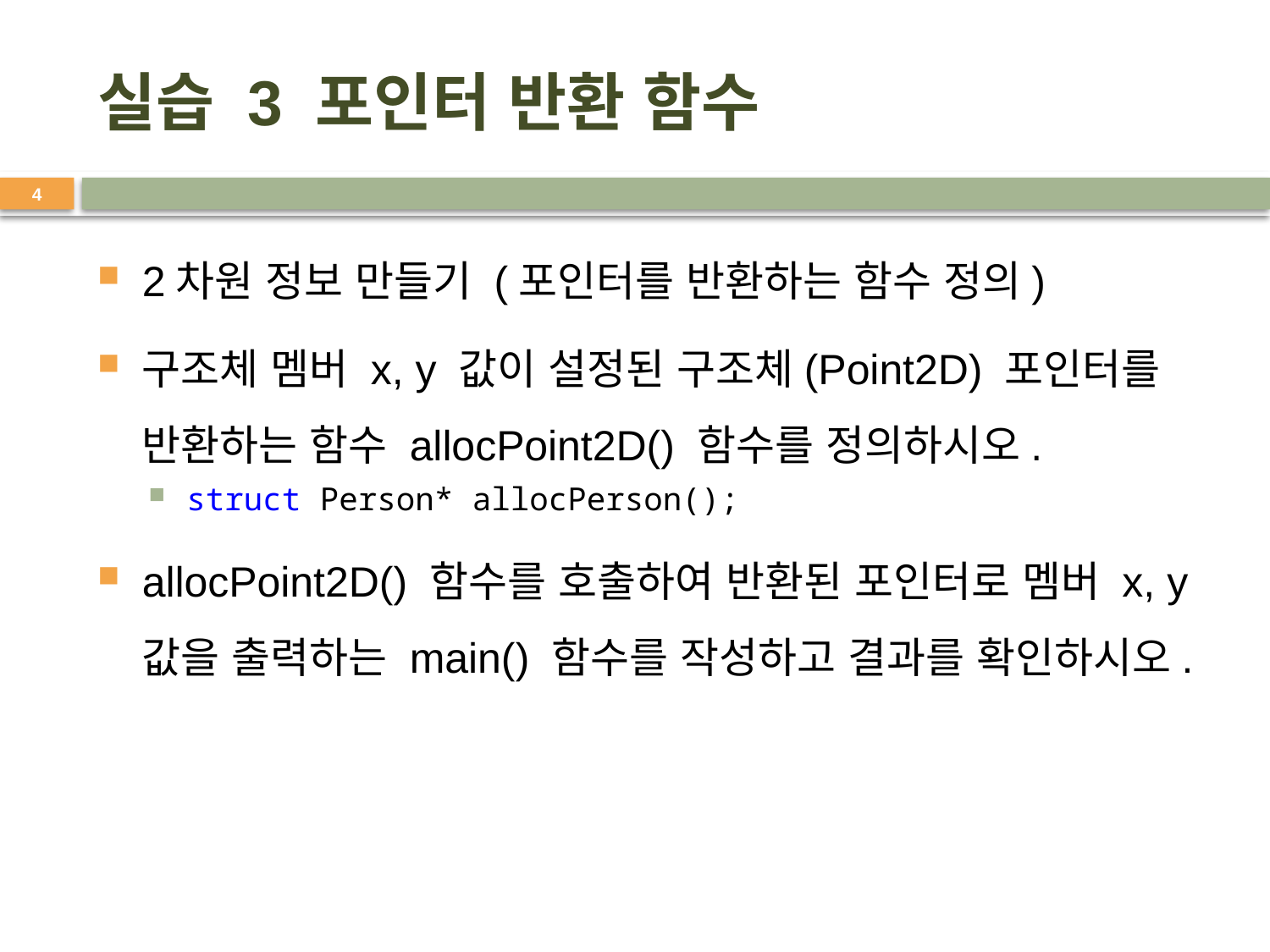

# 실습 3 포인터 반환 함수
4
2차원 정보 만들기 (포인터를 반환하는 함수 정의)
구조체 멤버 x, y 값이 설정된 구조체(Point2D) 포인터를 반환하는 함수 allocPoint2D() 함수를 정의하시오.
struct Person* allocPerson();
allocPoint2D() 함수를 호출하여 반환된 포인터로 멤버 x, y 값을 출력하는 main() 함수를 작성하고 결과를 확인하시오.